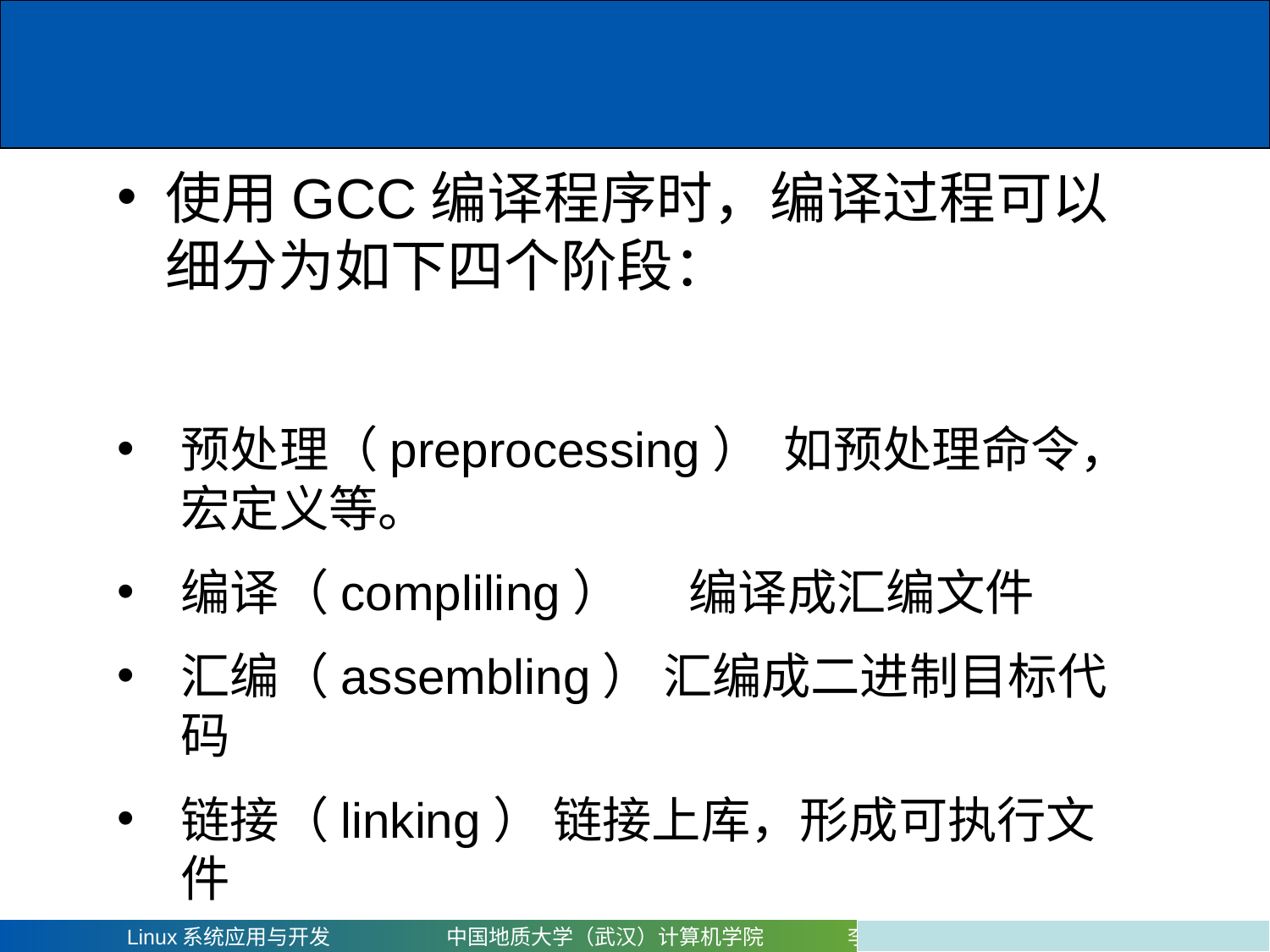

使用GCC编译程序时，编译过程可以细分为如下四个阶段：

预处理（preprocessing）  如预处理命令，宏定义等。
编译（compliling）	编译成汇编文件
汇编（assembling） 汇编成二进制目标代码
链接（linking） 链接上库，形成可执行文件